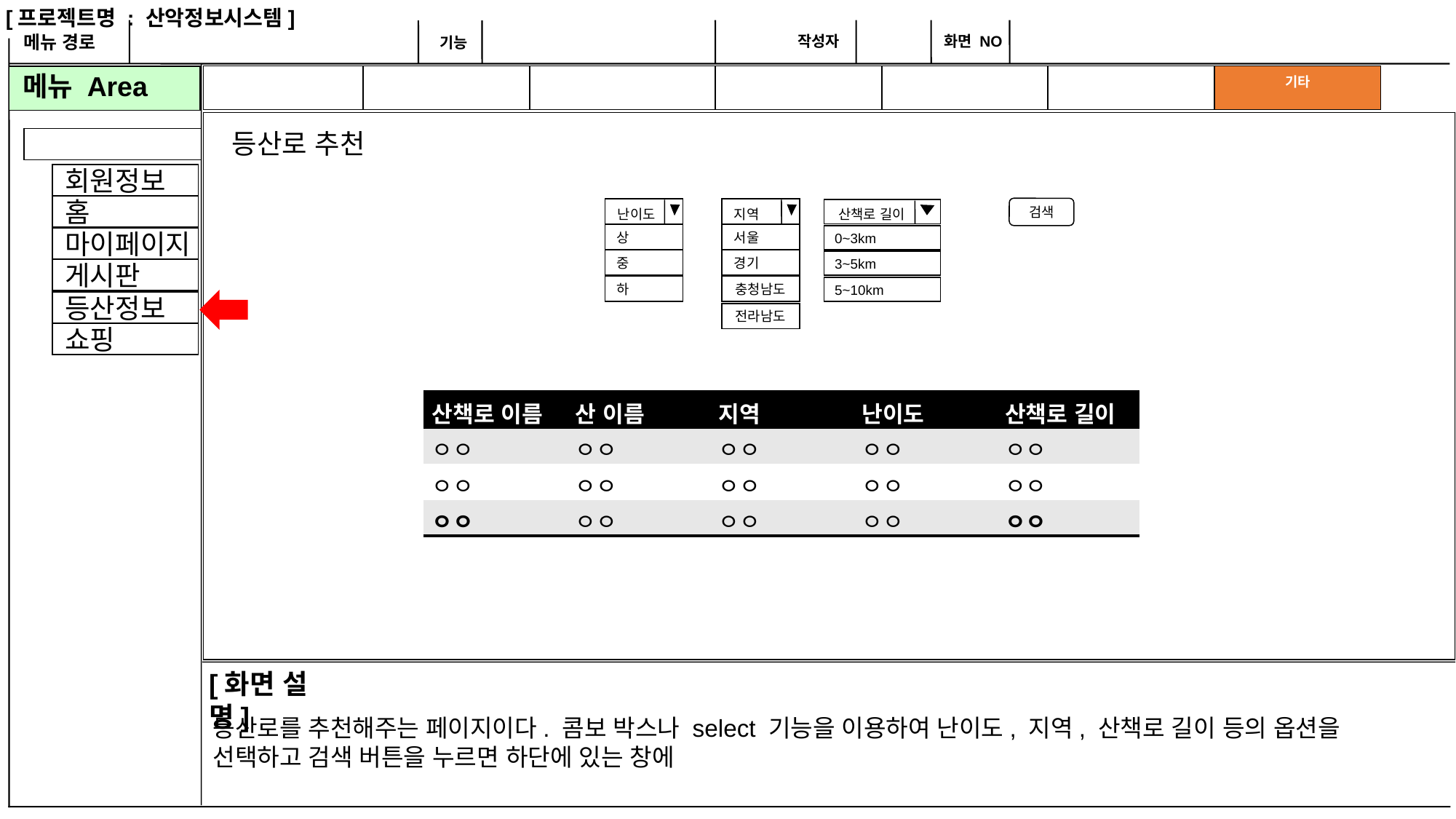

등산로 추천
검색

난이도
지역
산책로 길이

상
서울
0~3km

중
경기
3~5km

하
충청남도
5~10km

전라남도

| 산책로 이름 | 산 이름 | 지역 | 난이도 | 산책로 길이 |
| --- | --- | --- | --- | --- |
| ㅇㅇ | ㅇㅇ | ㅇㅇ | ㅇㅇ | ㅇㅇ |
| ㅇㅇ | ㅇㅇ | ㅇㅇ | ㅇㅇ | ㅇㅇ |
| ㅇㅇ | ㅇㅇ | ㅇㅇ | ㅇㅇ | ㅇㅇ |
등산로를 추천해주는 페이지이다. 콤보 박스나 select 기능을 이용하여 난이도, 지역, 산책로 길이 등의 옵션을 선택하고 검색 버튼을 누르면 하단에 있는 창에